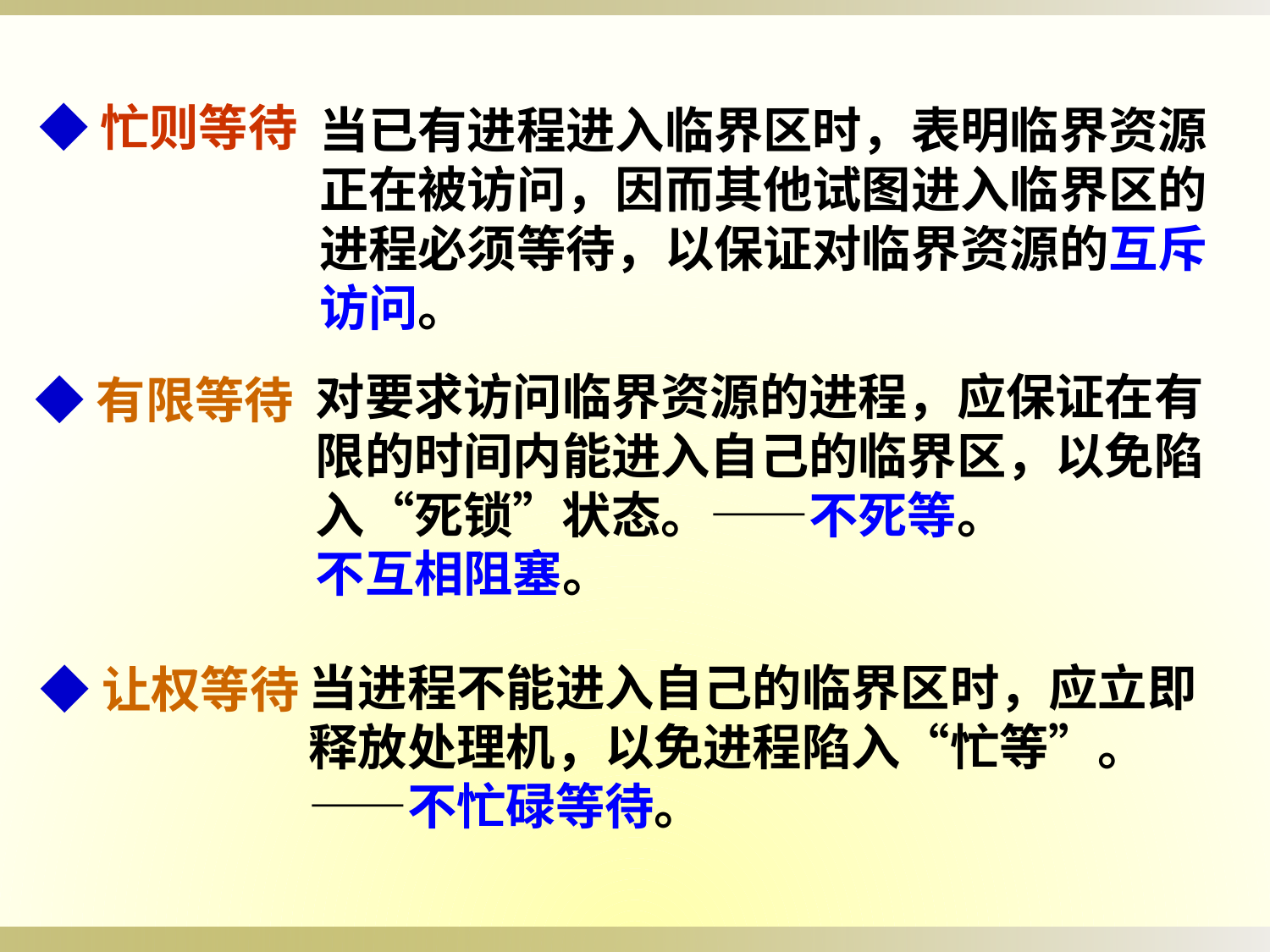

◆忙则等待
当已有进程进入临界区时，表明临界资源正在被访问，因而其他试图进入临界区的进程必须等待，以保证对临界资源的互斥访问。
对要求访问临界资源的进程，应保证在有限的时间内能进入自己的临界区，以免陷入“死锁”状态。——不死等。
不互相阻塞。
◆有限等待
当进程不能进入自己的临界区时，应立即释放处理机，以免进程陷入“忙等”。——不忙碌等待。
◆让权等待
43